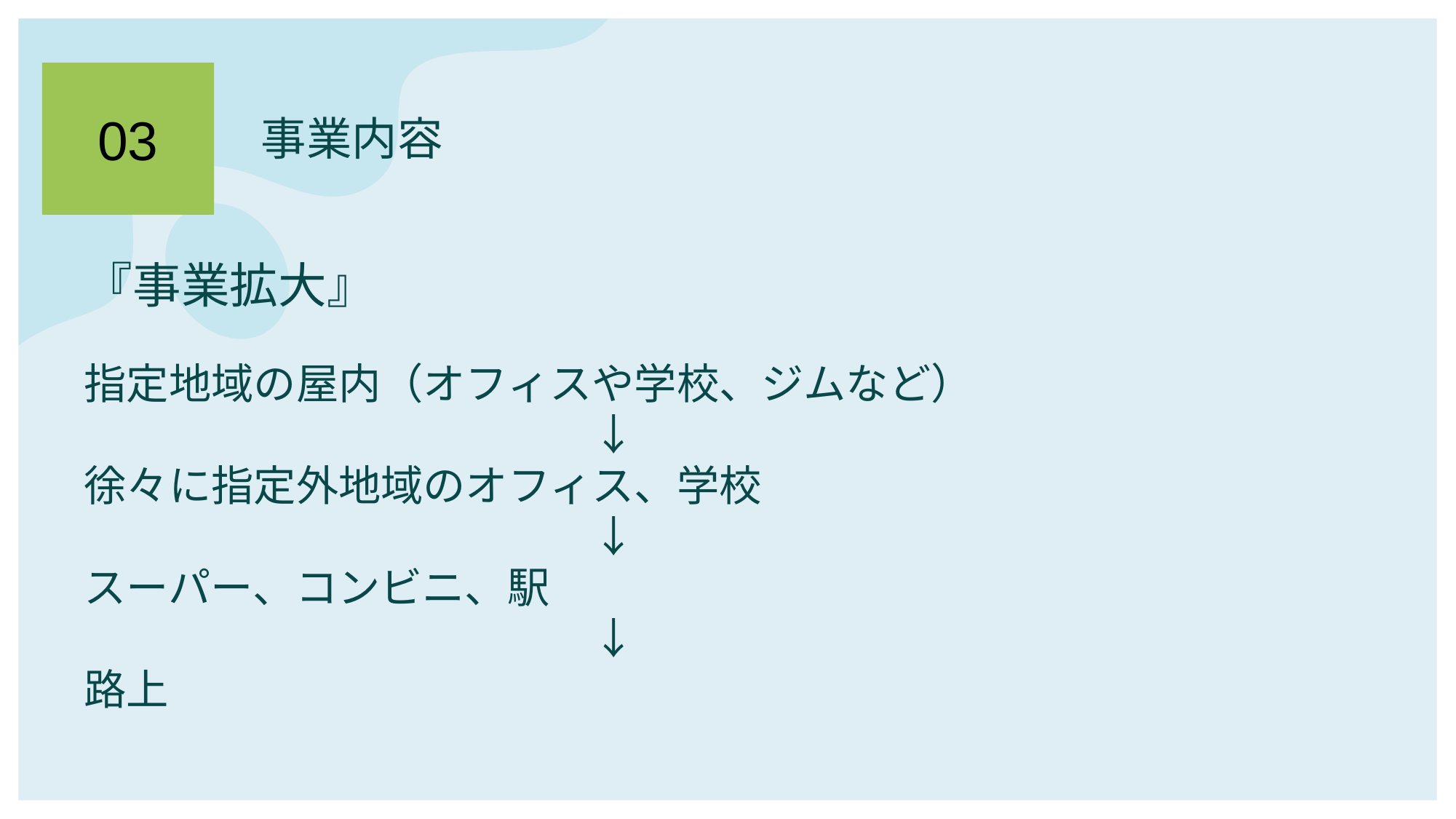

03
# 事業内容
『事業拡大』

指定地域の屋内（オフィスや学校、ジムなど）
　　　　　　　　　　　　↓
徐々に指定外地域のオフィス、学校
　　　　　　　　　　　　↓
スーパー、コンビニ、駅
　　　　　　　　　　　　↓
路上